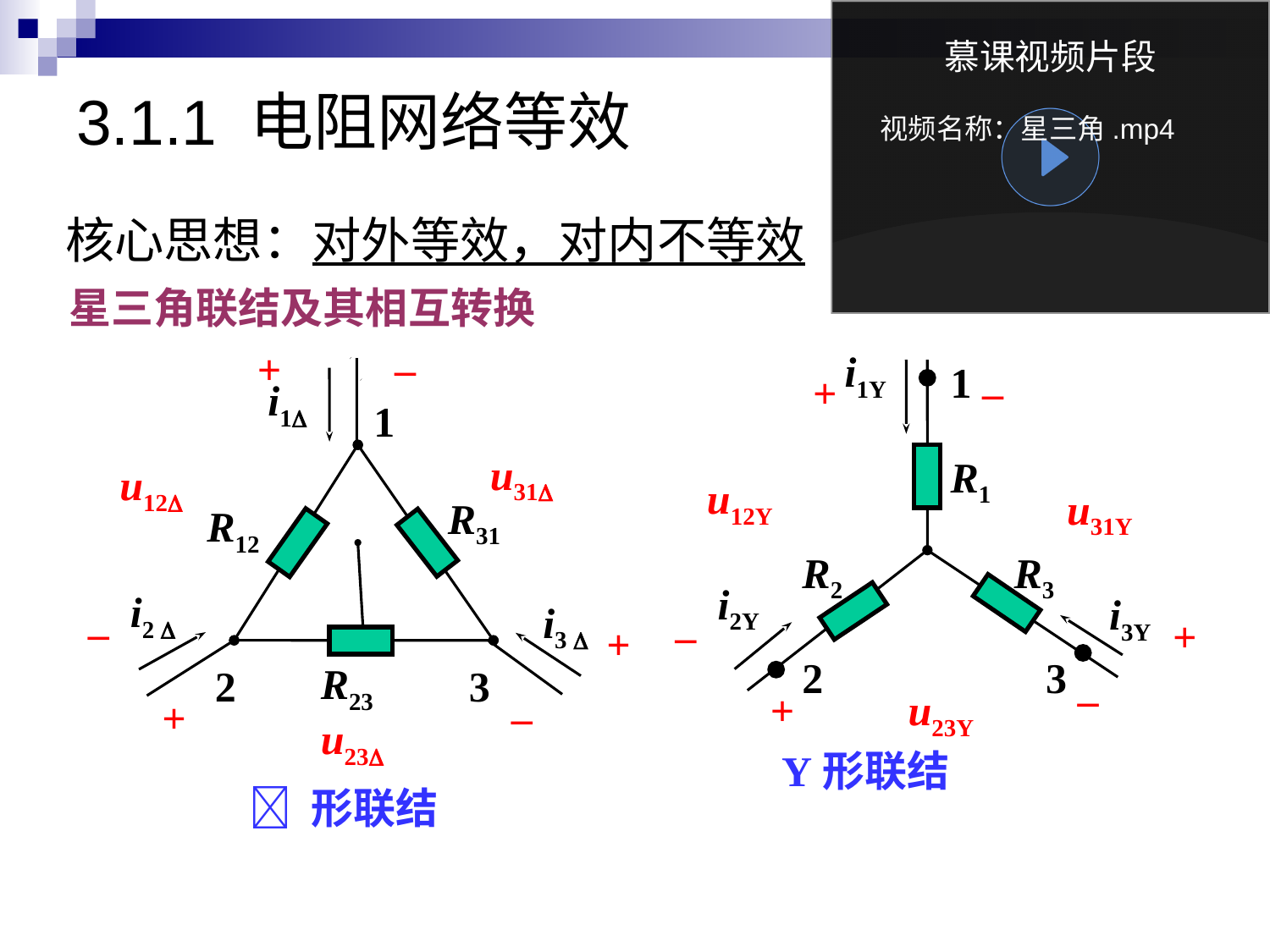

慕课视频片段

视频名称：星三角.mp4

# 3.1.1 电阻网络等效
核心思想：对外等效，对内不等效
星三角联结及其相互转换
+
–

i1Δ

1
u31Δ

u12Δ
R31
R12

i2 Δ
i3 Δ
–

+

R23
2
3
+
–
u23Δ
Δ 形联结
i1Y
1
+

–

R1
u12Y
u31Y
R2
R3

i2Y

i3Y

–
+

2
3

–
+
u23Y
Y形联结